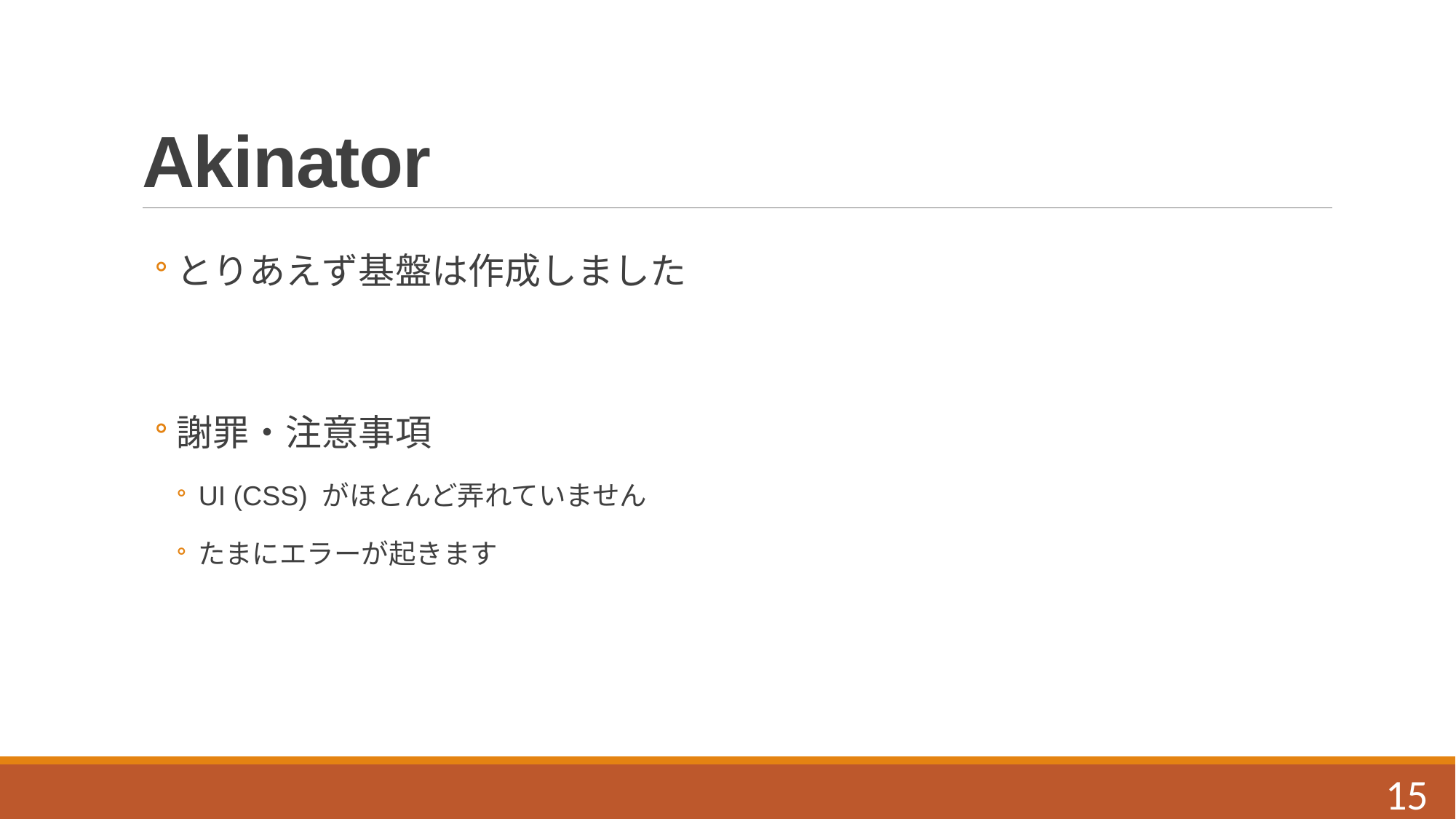

# Akinator
とりあえず基盤は作成しました

謝罪・注意事項
UI (CSS) がほとんど弄れていません
たまにエラーが起きます
15